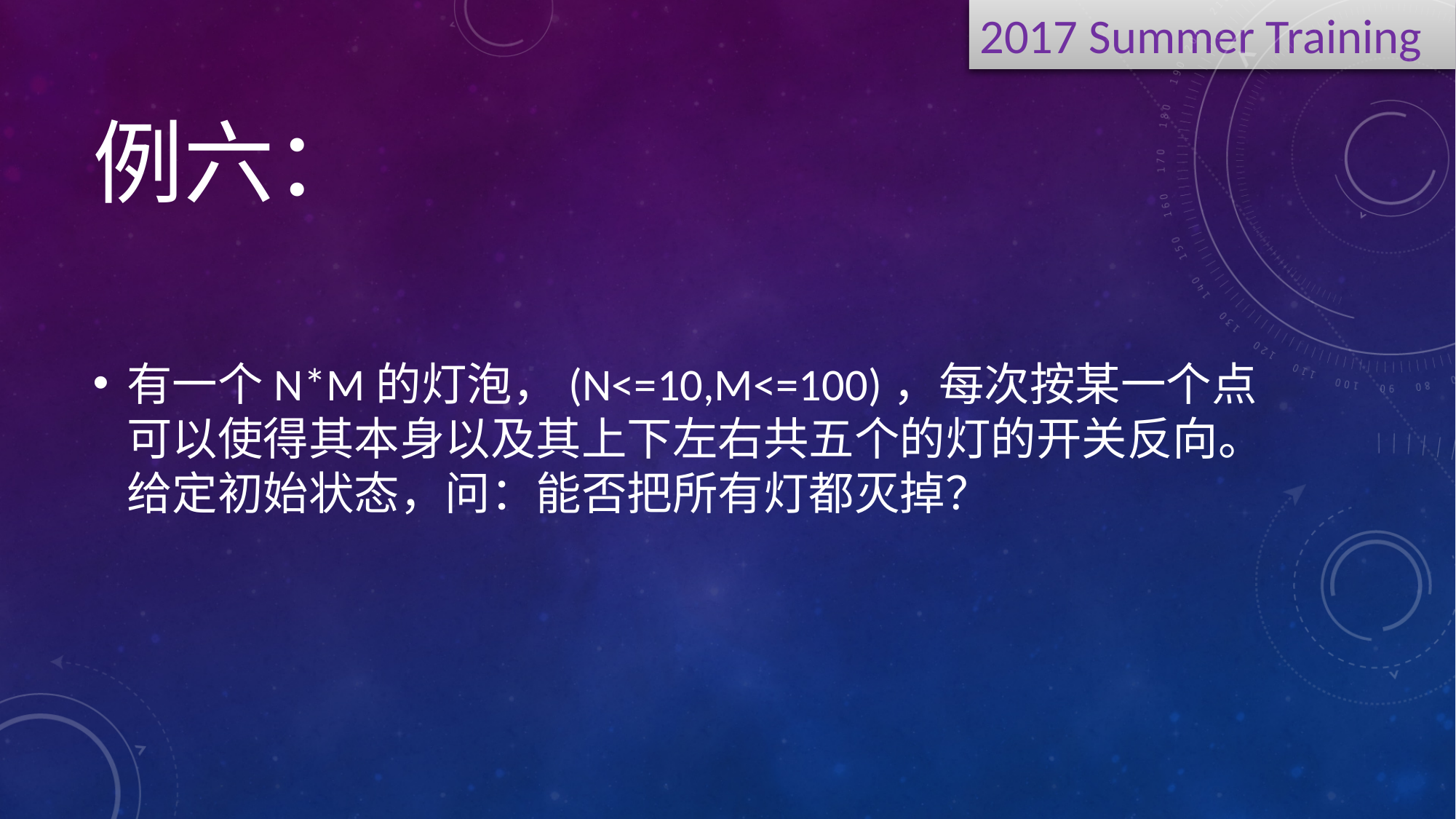

# 例六：
有一个N*M的灯泡，(N<=10,M<=100)，每次按某一个点可以使得其本身以及其上下左右共五个的灯的开关反向。给定初始状态，问：能否把所有灯都灭掉？